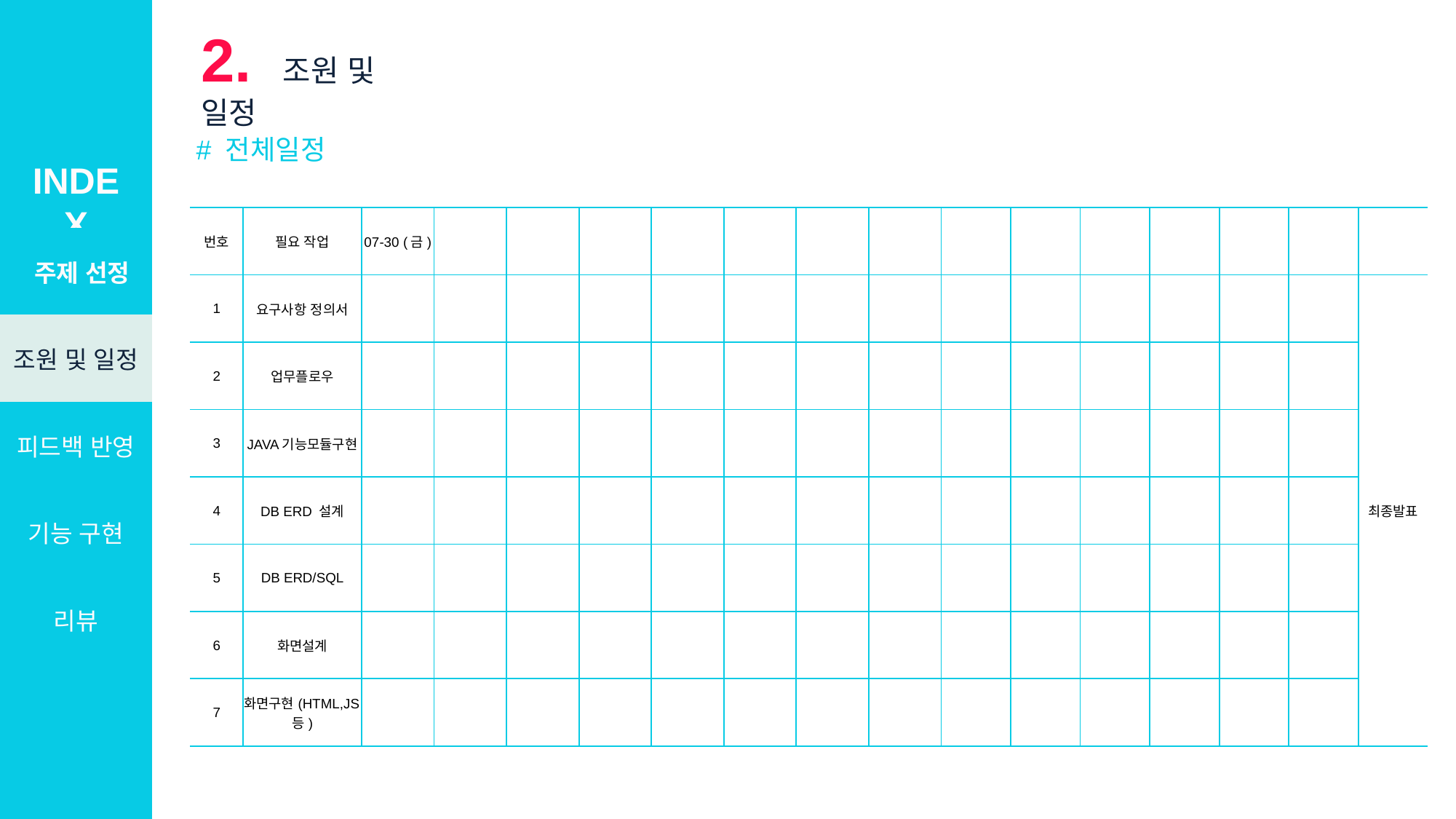

2. 조원 및 일정
# 전체일정
INDEX
| 번호 | 필요 작업 | 07-30 (금) |  |  |  |  |  |  |  |  |  |  |  |  |  |  |
| --- | --- | --- | --- | --- | --- | --- | --- | --- | --- | --- | --- | --- | --- | --- | --- | --- |
| 1 | 요구사항 정의서 |  |  |  |  |  |  |  |  |  |  |  |  |  |  | 최종발표 |
| 2 | 업무플로우 |  |  |  |  |  |  |  |  |  |  |  |  |  |  |  |
| 3 | JAVA기능모듈구현 |  |  |  |  |  |  |  |  |  |  |  |  |  |  |  |
| 4 | DB ERD 설계 |  |  |  |  |  |  |  |  |  |  |  |  |  |  |  |
| 5 | DB ERD/SQL |  |  |  |  |  |  |  |  |  |  |  |  |  |  |  |
| 6 | 화면설계 |  |  |  |  |  |  |  |  |  |  |  |  |  |  |  |
| 7 | 화면구현(HTML,JS등) |  |  |  |  |  |  |  |  |  |  |  |  |  |  |  |
| 주제 선정 |
| --- |
| 조원 및 일정 |
| 피드백 반영 |
| 기능 구현 |
| 리뷰 |